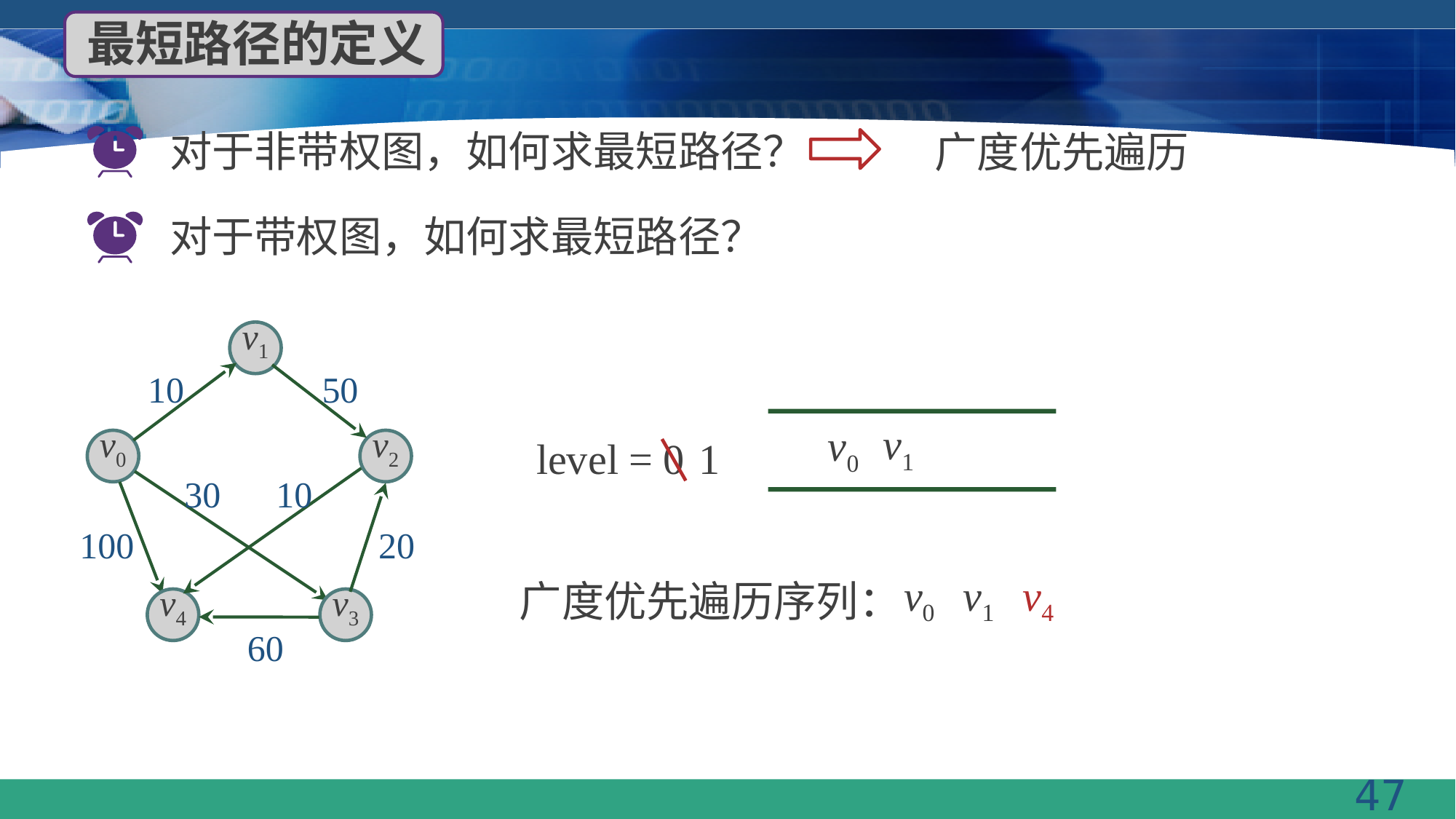

最短路径的定义

对于非带权图，如何求最短路径？

广度优先遍历

对于带权图，如何求最短路径？

v1

v0
v2

v4
v3

10
50
30
10
100
20
60

广度优先遍历序列：
level = 0
v1
v0
1

v0
v1
v4